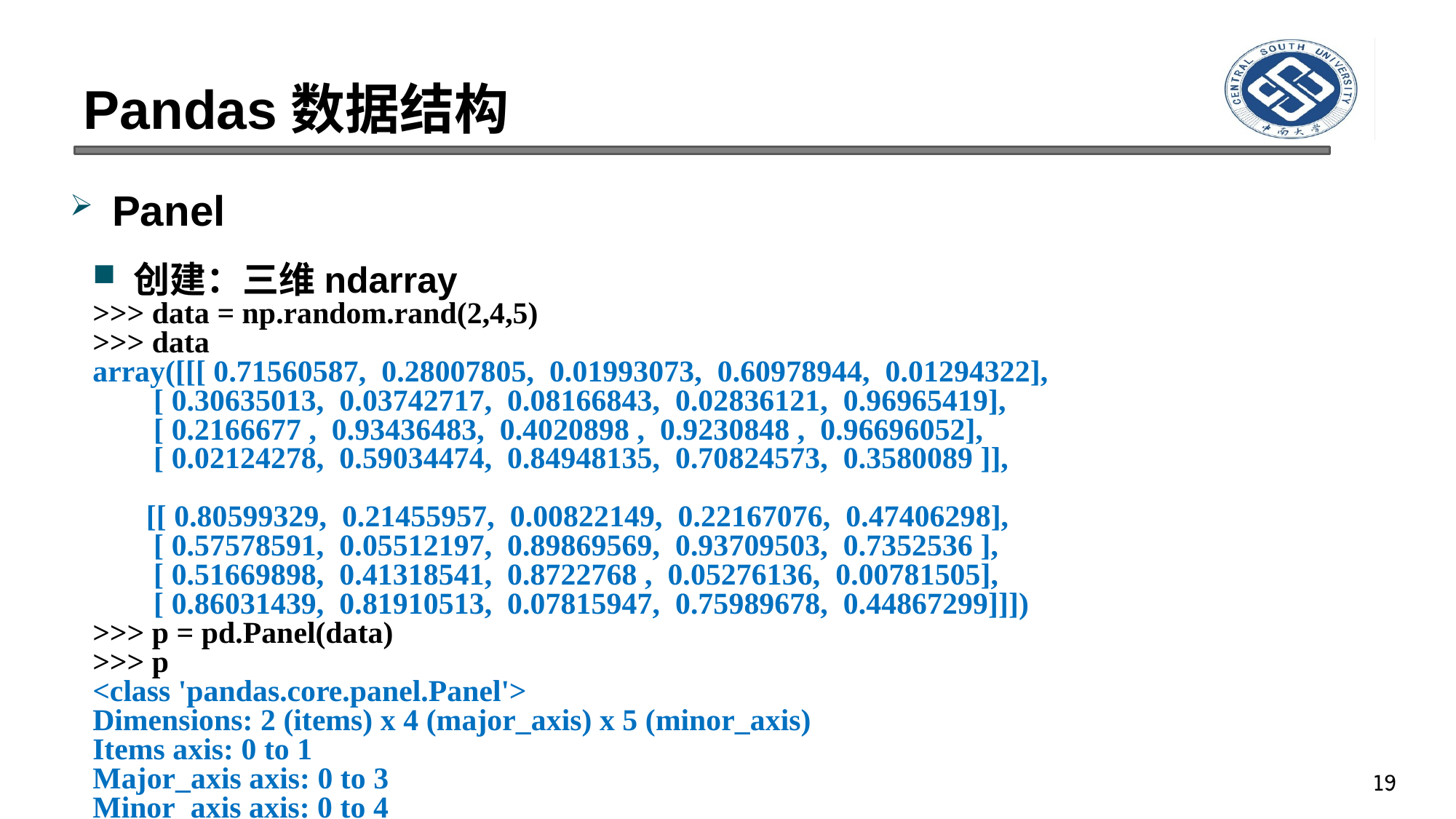

# Pandas数据结构
Panel
创建：三维ndarray
>>> data = np.random.rand(2,4,5)
>>> data
array([[[ 0.71560587,  0.28007805,  0.01993073,  0.60978944,  0.01294322],
        [ 0.30635013,  0.03742717,  0.08166843,  0.02836121,  0.96965419],
        [ 0.2166677 ,  0.93436483,  0.4020898 ,  0.9230848 ,  0.96696052],
        [ 0.02124278,  0.59034474,  0.84948135,  0.70824573,  0.3580089 ]],

       [[ 0.80599329,  0.21455957,  0.00822149,  0.22167076,  0.47406298],
        [ 0.57578591,  0.05512197,  0.89869569,  0.93709503,  0.7352536 ],
        [ 0.51669898,  0.41318541,  0.8722768 ,  0.05276136,  0.00781505],
        [ 0.86031439,  0.81910513,  0.07815947,  0.75989678,  0.44867299]]])
>>> p = pd.Panel(data)
>>> p
<class 'pandas.core.panel.Panel'>
Dimensions: 2 (items) x 4 (major_axis) x 5 (minor_axis)
Items axis: 0 to 1
Major_axis axis: 0 to 3
Minor_axis axis: 0 to 4

19